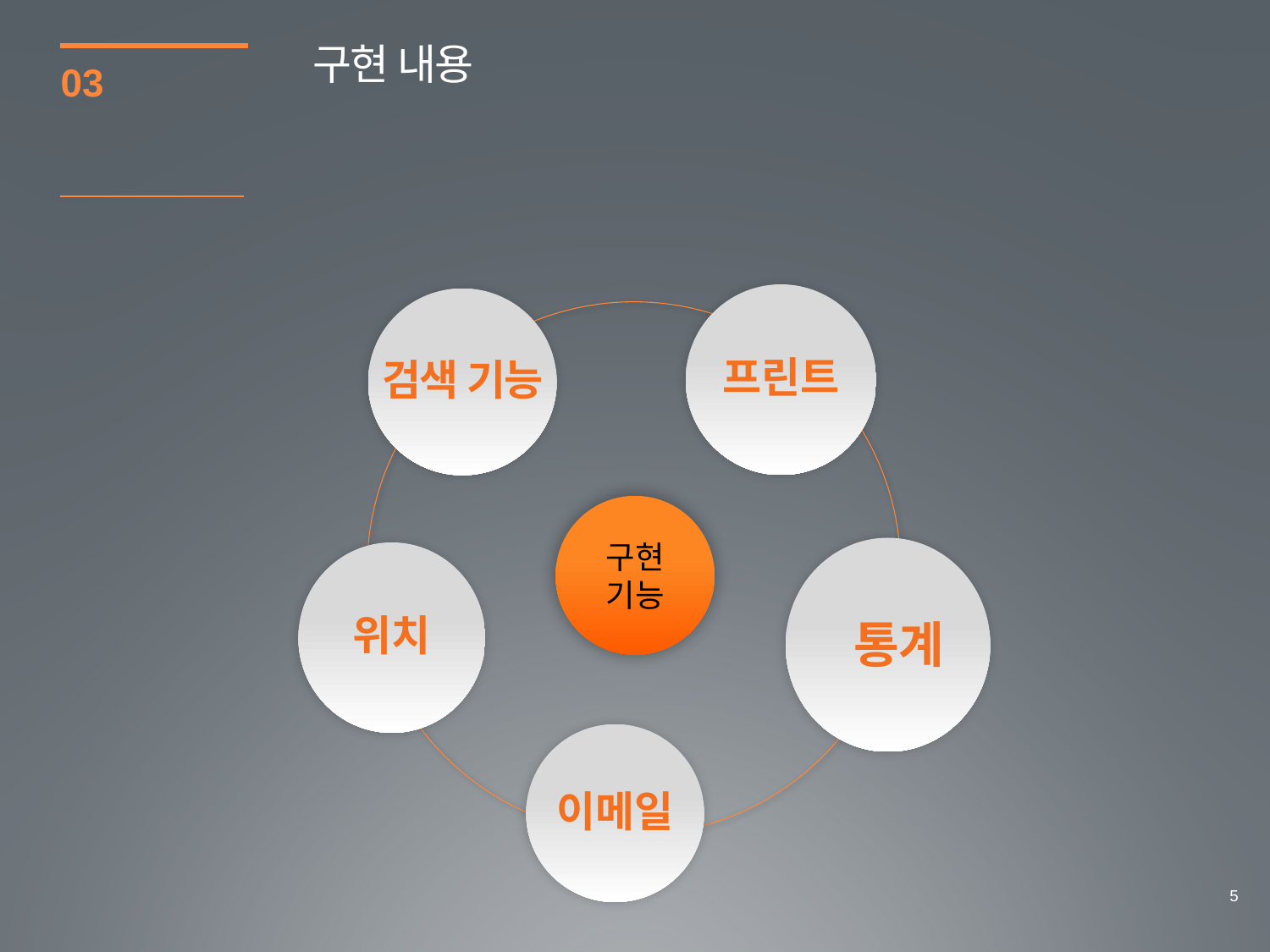

구현 내용
03
프린트

검색 기능

구현
기능

 통계
위치

이메일